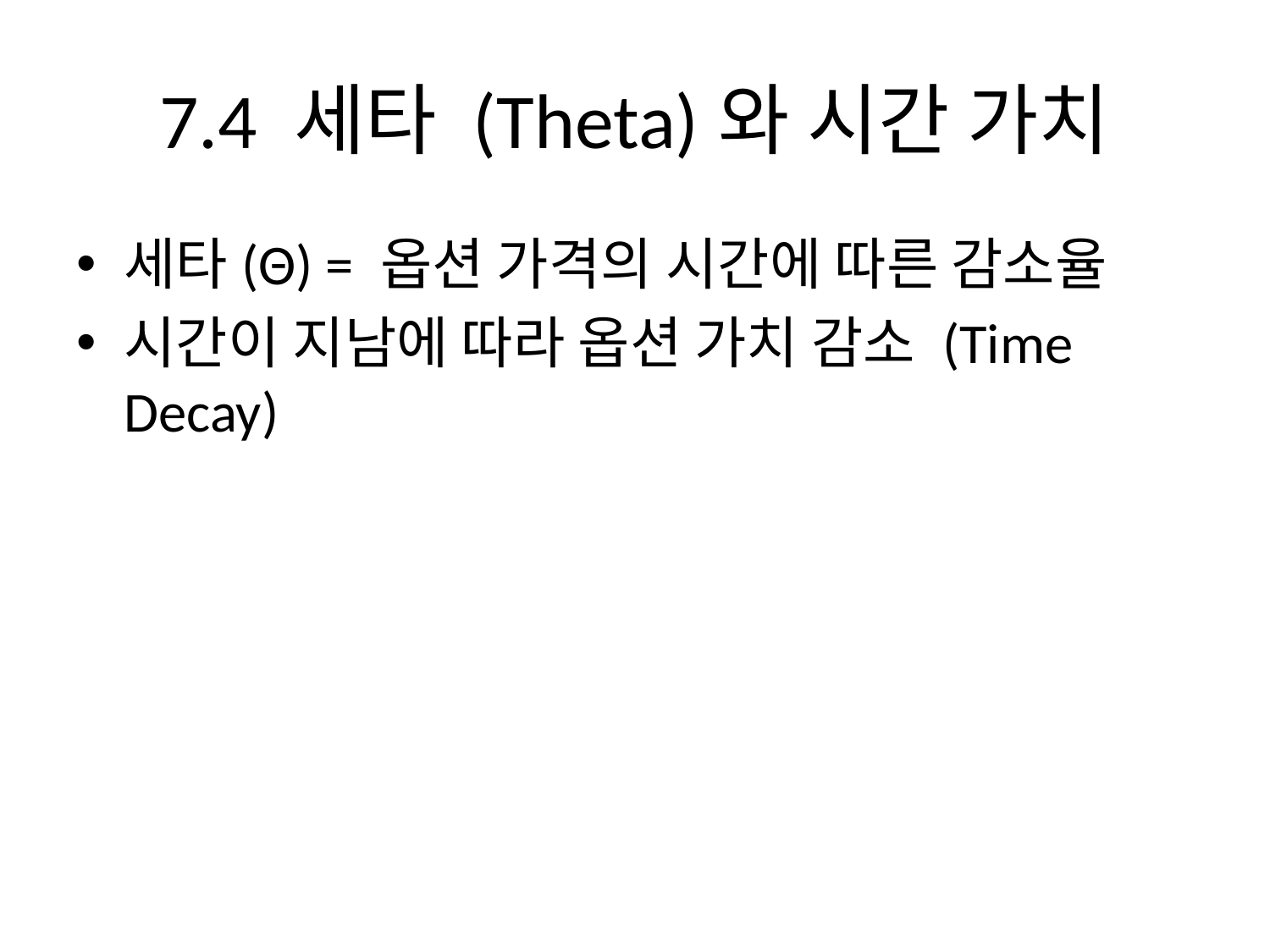

# 7.4 세타 (Theta)와 시간 가치
세타(Θ) = 옵션 가격의 시간에 따른 감소율
시간이 지남에 따라 옵션 가치 감소 (Time Decay)